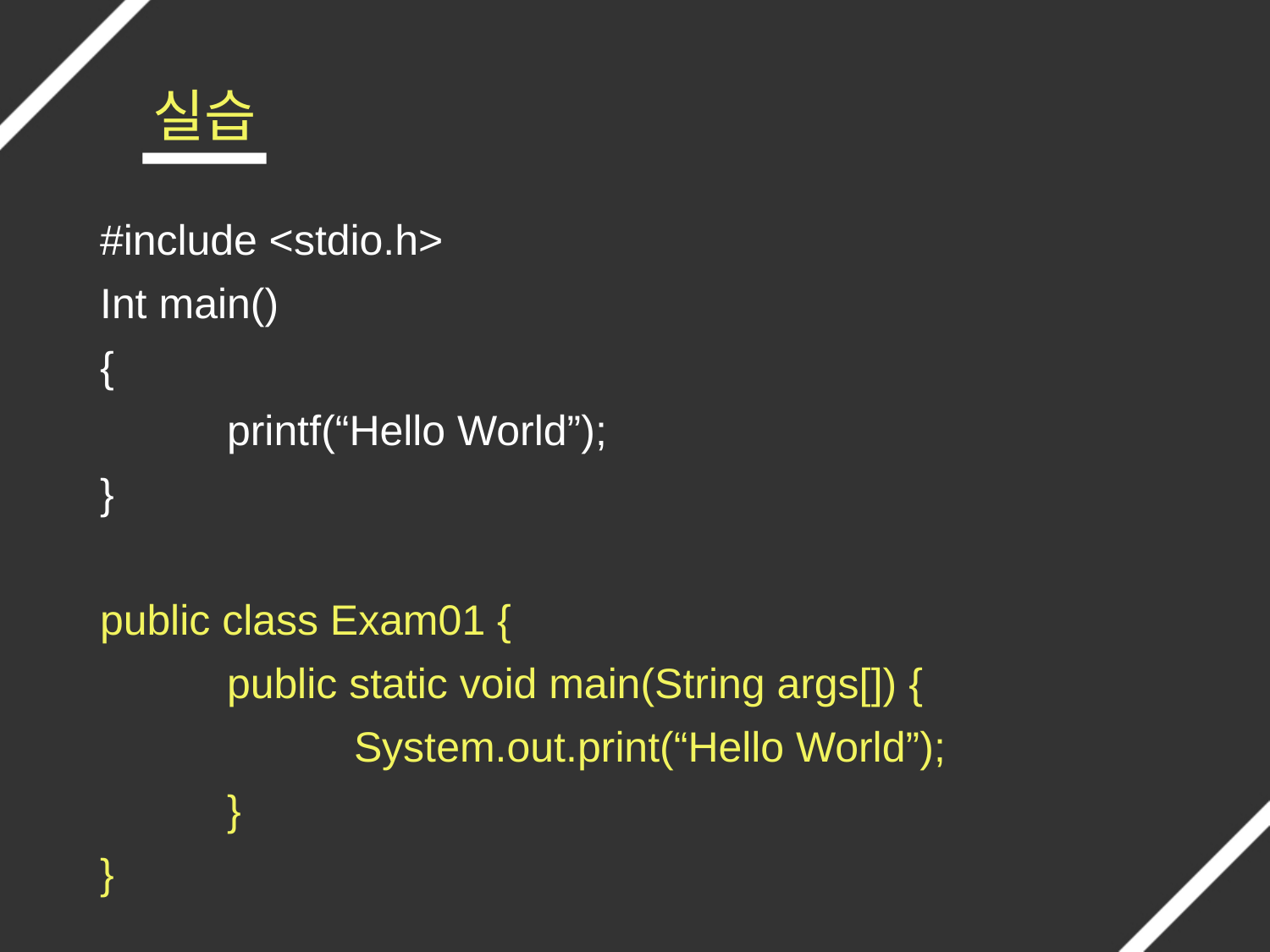

# 실습
#include <stdio.h>
Int main()
{
	printf(“Hello World”);
}

public class Exam01 {
	public static void main(String args[]) {
		System.out.print(“Hello World”);
	}
}